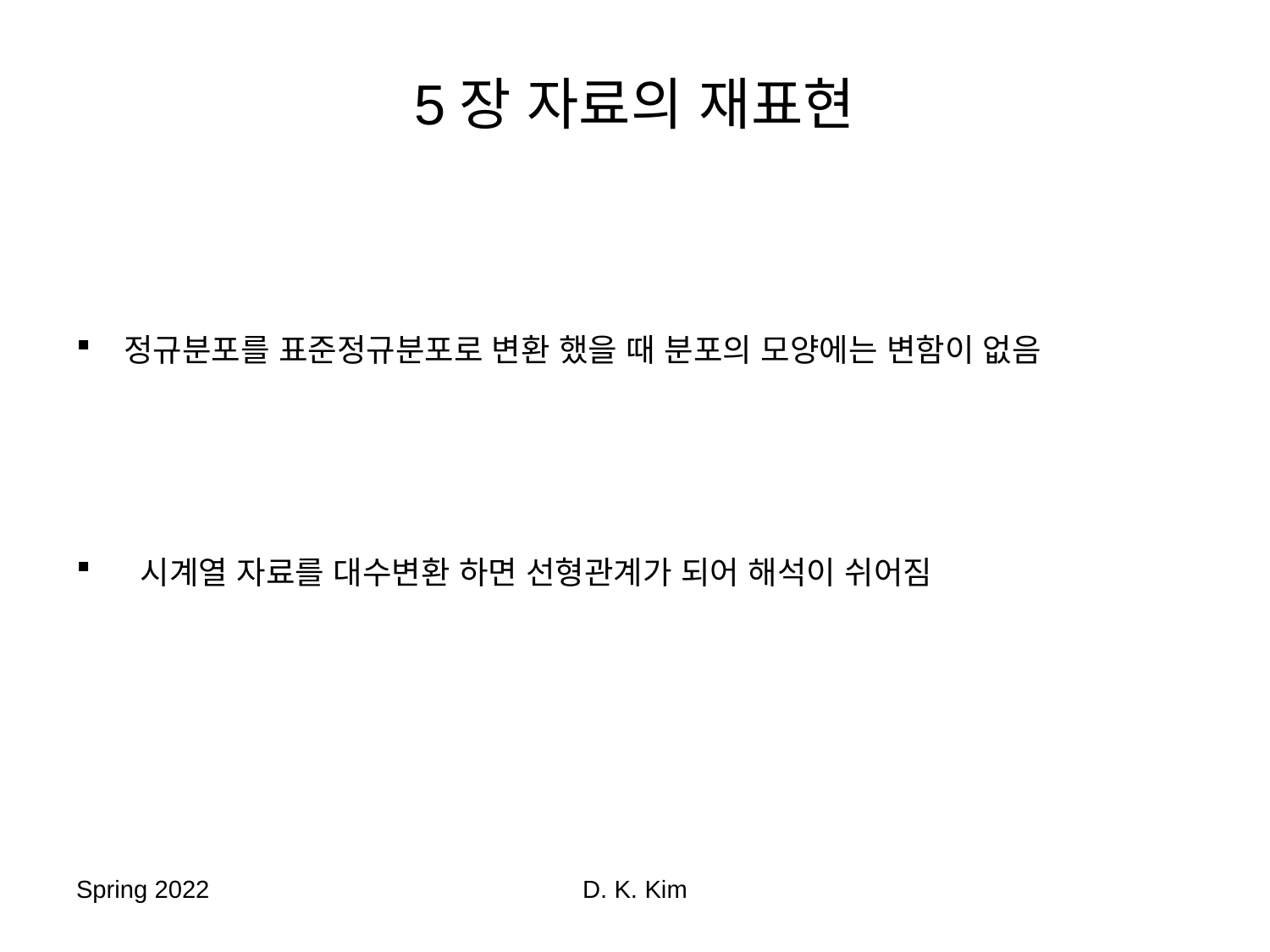

# 5장 자료의 재표현

정규분포를 표준정규분포로 변환 했을 때 분포의 모양에는 변함이 없음

 시계열 자료를 대수변환 하면 선형관계가 되어 해석이 쉬어짐

Spring 2022
D. K. Kim